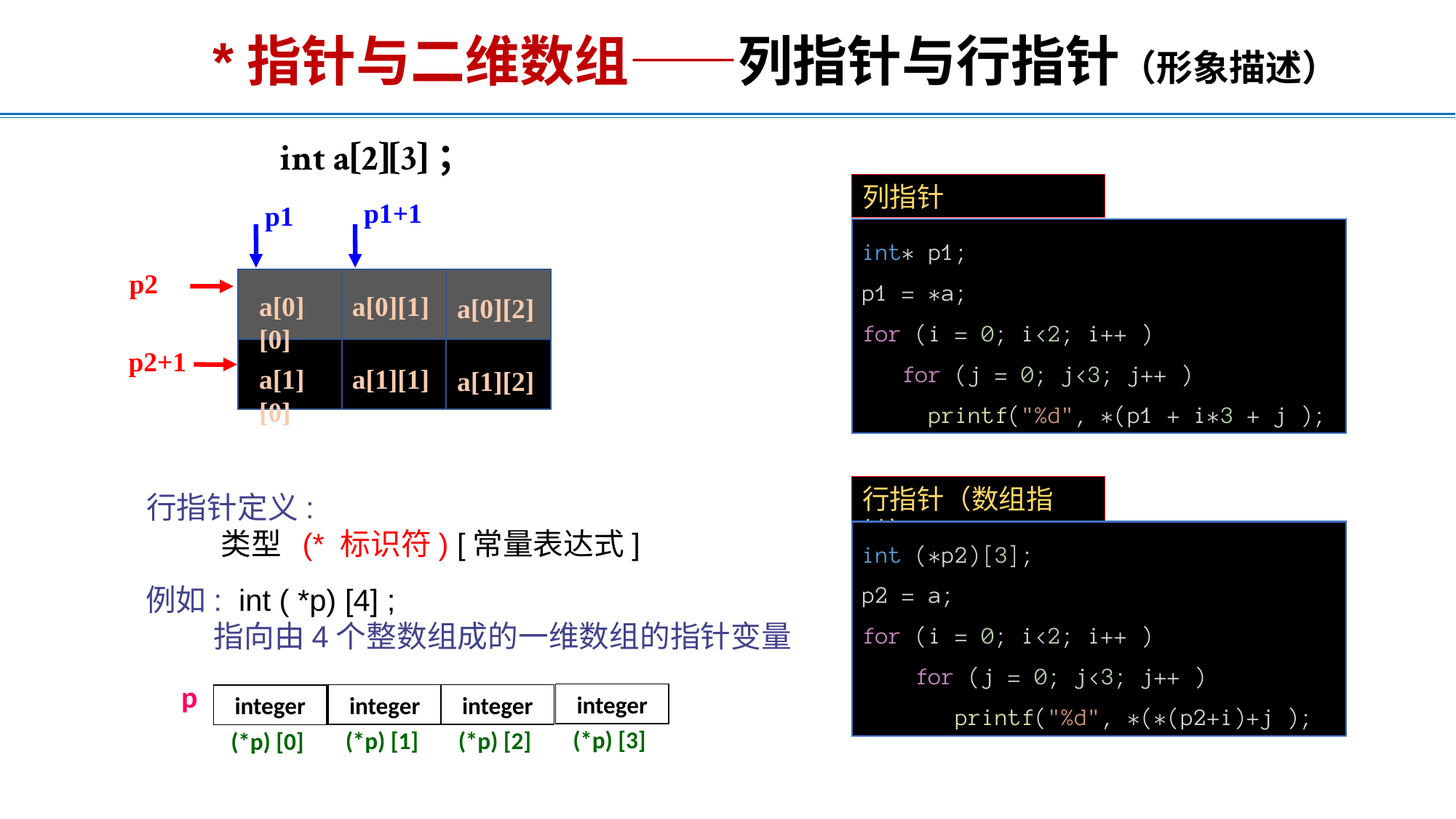

# *指针与二维数组——列指针与行指针（形象描述）
int a[2][3]；
列指针
p1

p1+1

int* p1;
p1 = *a;
for (i = 0; i<2; i++ )
   for (j = 0; j<3; j++ )
     printf("%d", *(p1 + i*3 + j );
p2

a[0][0]
a[0][1]
a[0][2]

a[1][0]
a[1][1]
a[1][2]
p2+1

行指针（数组指针）
行指针定义:
          类型  (* 标识符) [常量表达式]
int (*p2)[3];
p2 = a;
for (i = 0; i<2; i++ )
    for (j = 0; j<3; j++ )
       printf("%d", *(*(p2+i)+j );

例如:  int ( *p) [4] ;
         指向由4个整数组成的一维数组的指针变量
p
integer
integer
integer
integer
(*p) [3]
(*p) [1]
(*p) [2]
(*p) [0]